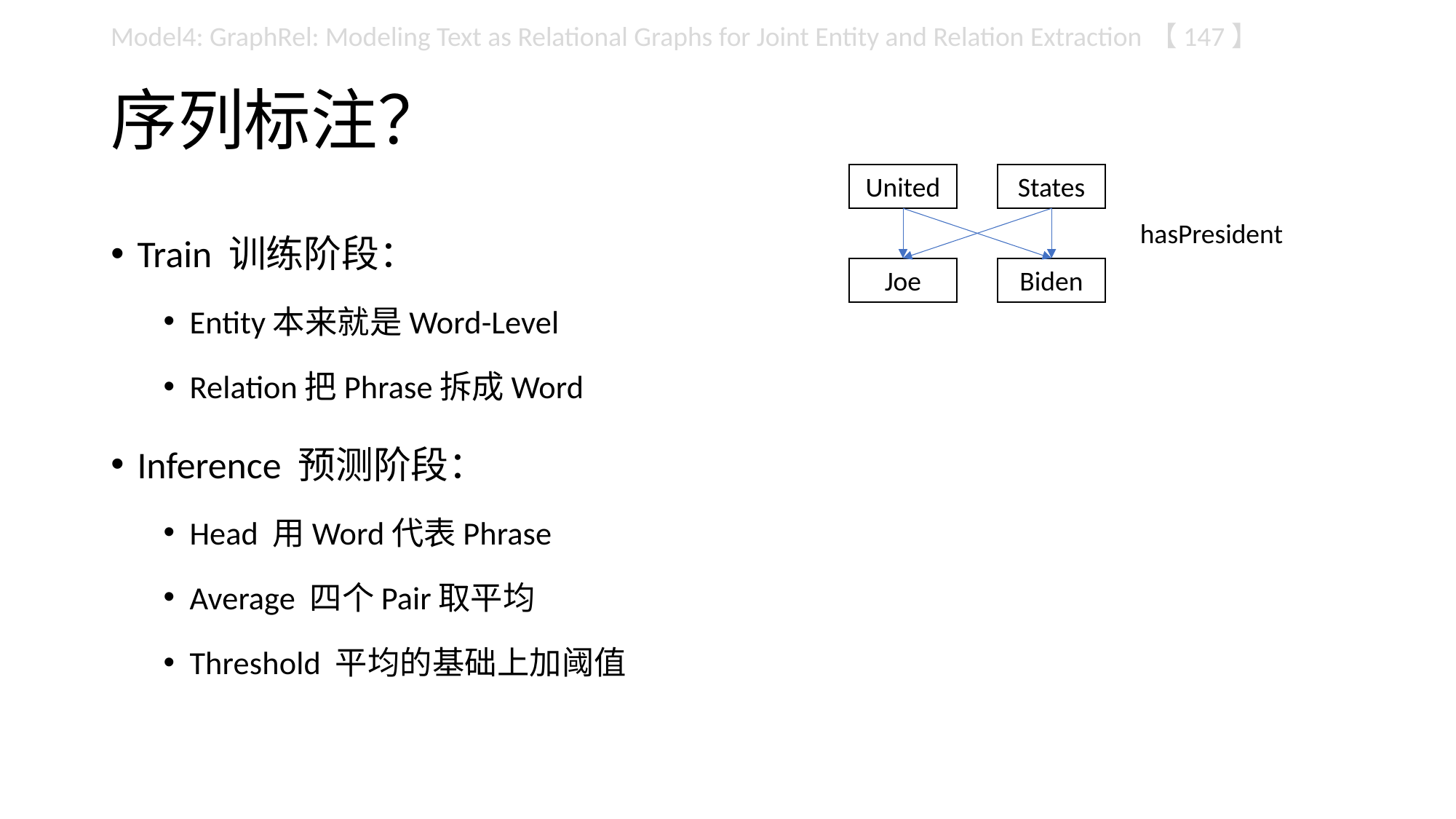

Model4: GraphRel: Modeling Text as Relational Graphs for Joint Entity and Relation Extraction【147】
# 序列标注？
United
States
Train 训练阶段：
Entity本来就是Word-Level
Relation把Phrase拆成Word
Inference 预测阶段：
Head 用Word代表Phrase
Average 四个Pair取平均
Threshold 平均的基础上加阈值

hasPresident
Joe
Biden